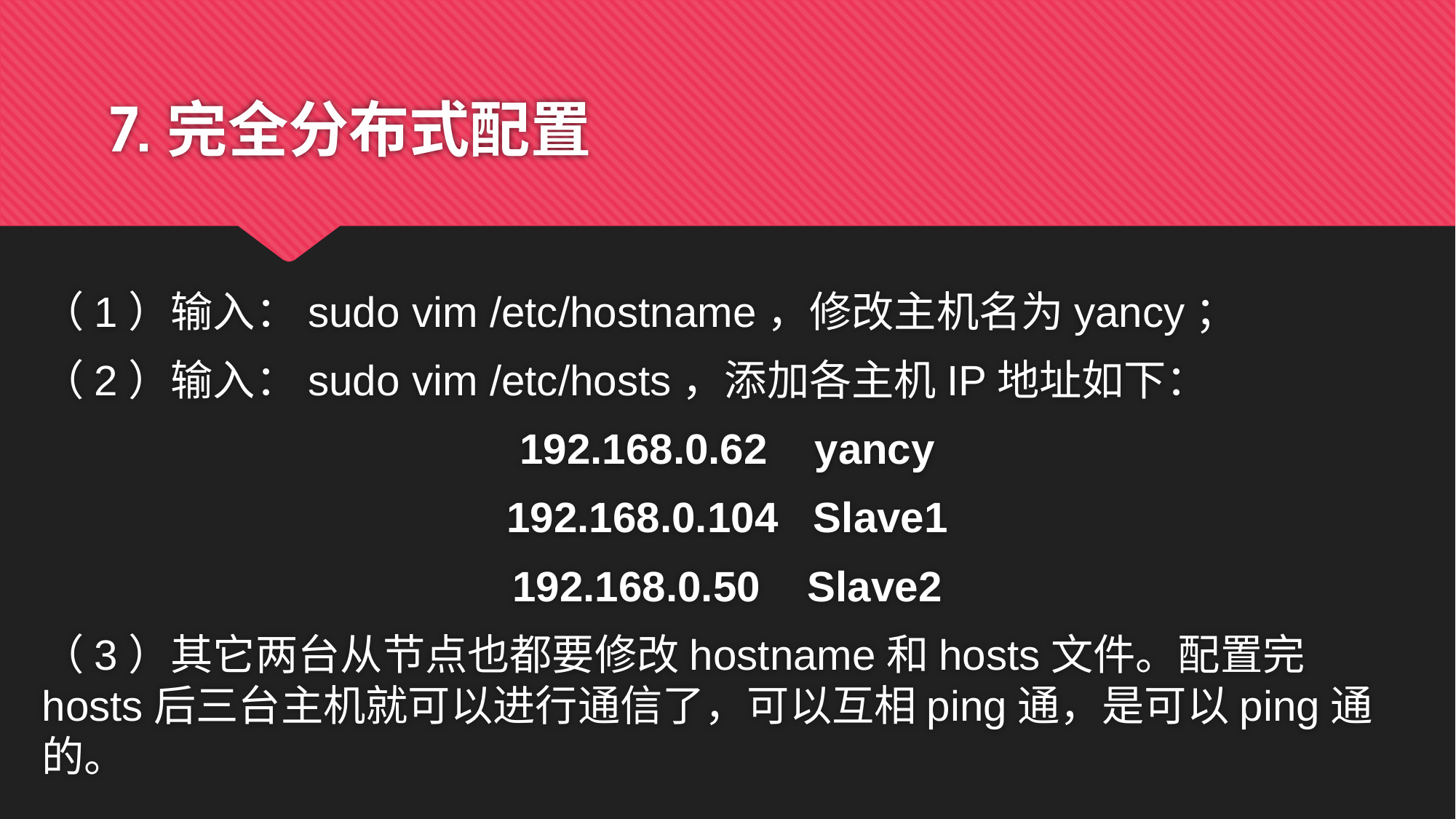

# 7.完全分布式配置
（1）输入：sudo vim /etc/hostname，修改主机名为yancy；
（2）输入：sudo vim /etc/hosts，添加各主机IP地址如下：
192.168.0.62    yancy
192.168.0.104   Slave1
192.168.0.50    Slave2
（3）其它两台从节点也都要修改hostname和hosts文件。配置完hosts后三台主机就可以进行通信了，可以互相ping通，是可以ping通的。